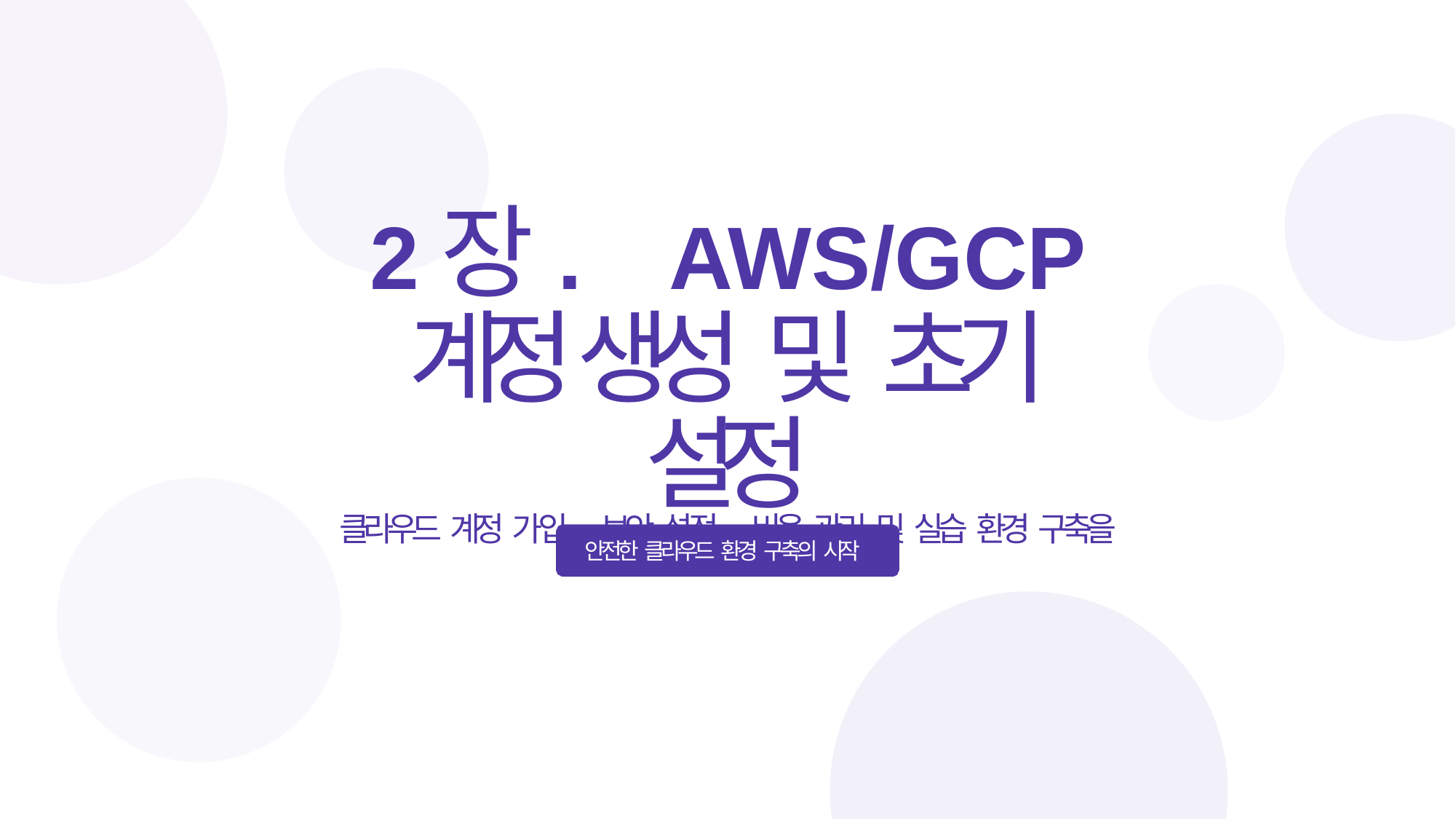

# 2장.	AWS/GCP 계정 생성 및 초기 설정
클라우드 계정 가입, 보안 설정, 비용 관리 및 실습 환경 구축을 위한 스타트업 가이드

안전한 클라우드 환경 구축의 시작